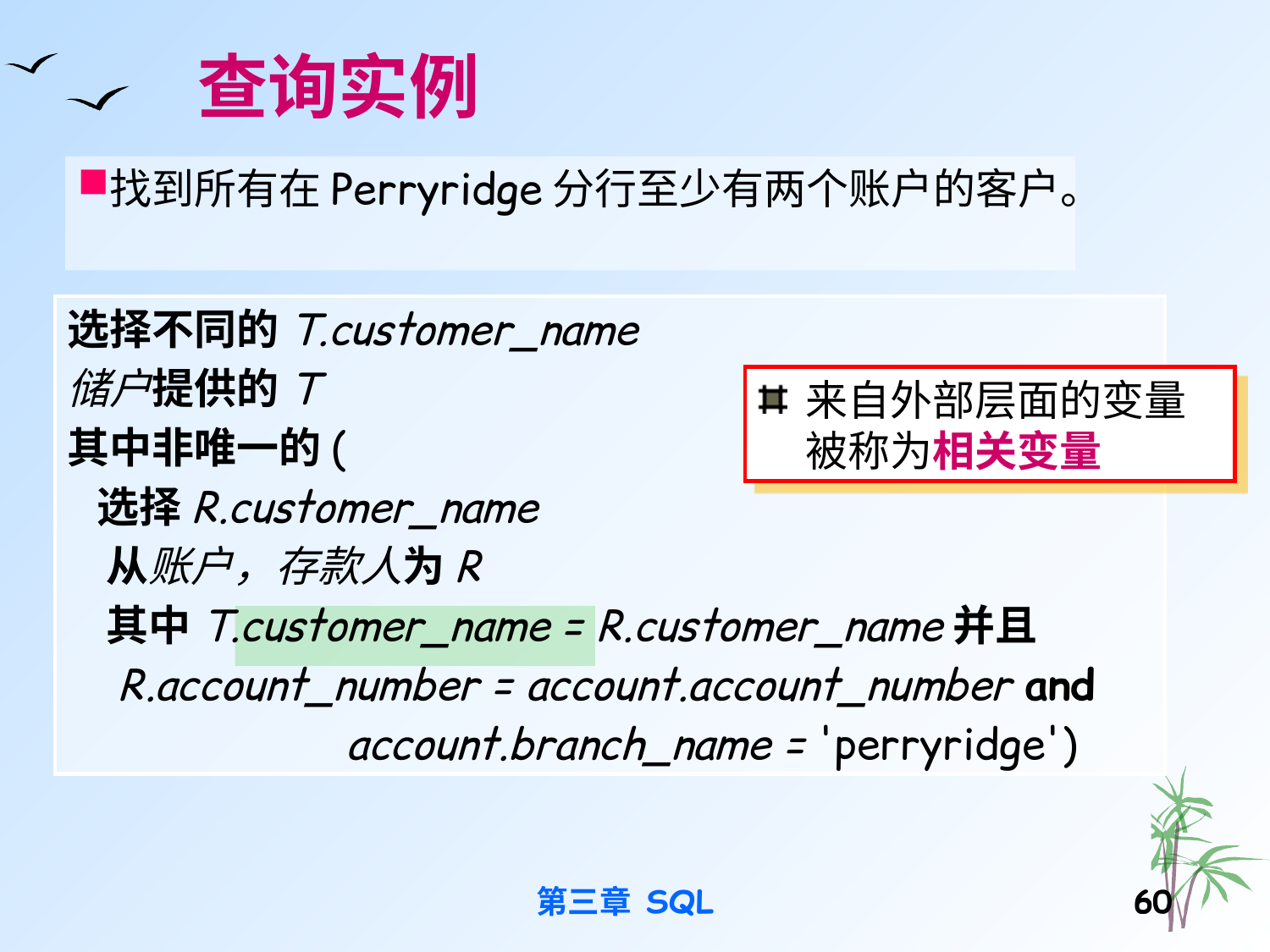

查询实例
找到所有在Perryridge分行至少有两个账户的客户。
选择不同的T.customer_name
储户提供的T
其中非唯一的(
  选择R.customer_name
   从账户，存款人为R
   其中T.customer_name = R.customer_name并且
    R.account_number = account.account_number and
	            account.branch_name = 'perryridge')
来自外部层面的变量被称为相关变量

第三章 SQL
60